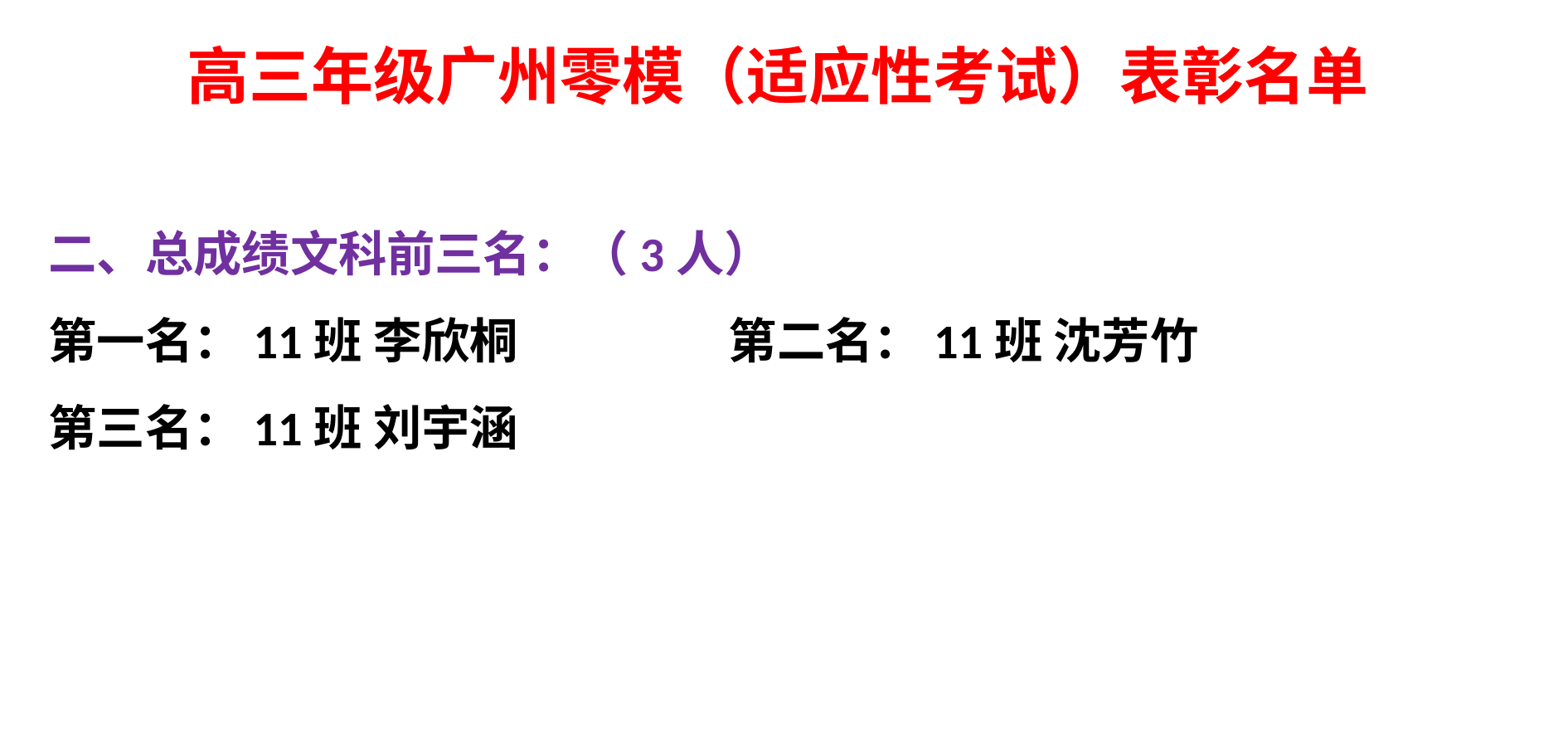

高三年级广州零模（适应性考试）表彰名单
二、总成绩文科前三名：（3人）
第一名：11班 李欣桐	                   第二名：11班 沈芳竹
第三名：11班 刘宇涵